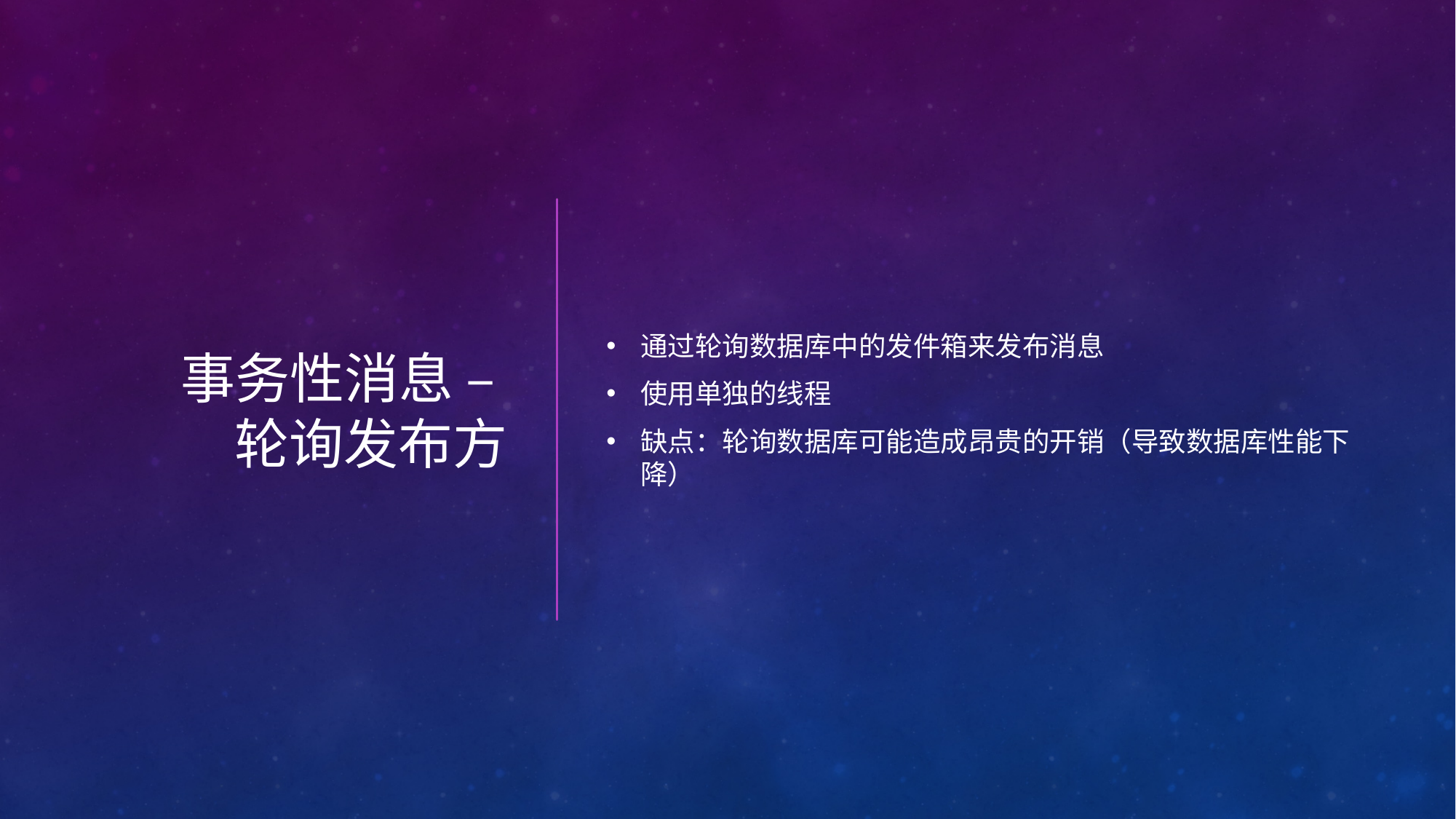

# 事务性消息 – 轮询发布方
通过轮询数据库中的发件箱来发布消息
使用单独的线程
缺点：轮询数据库可能造成昂贵的开销（导致数据库性能下降）